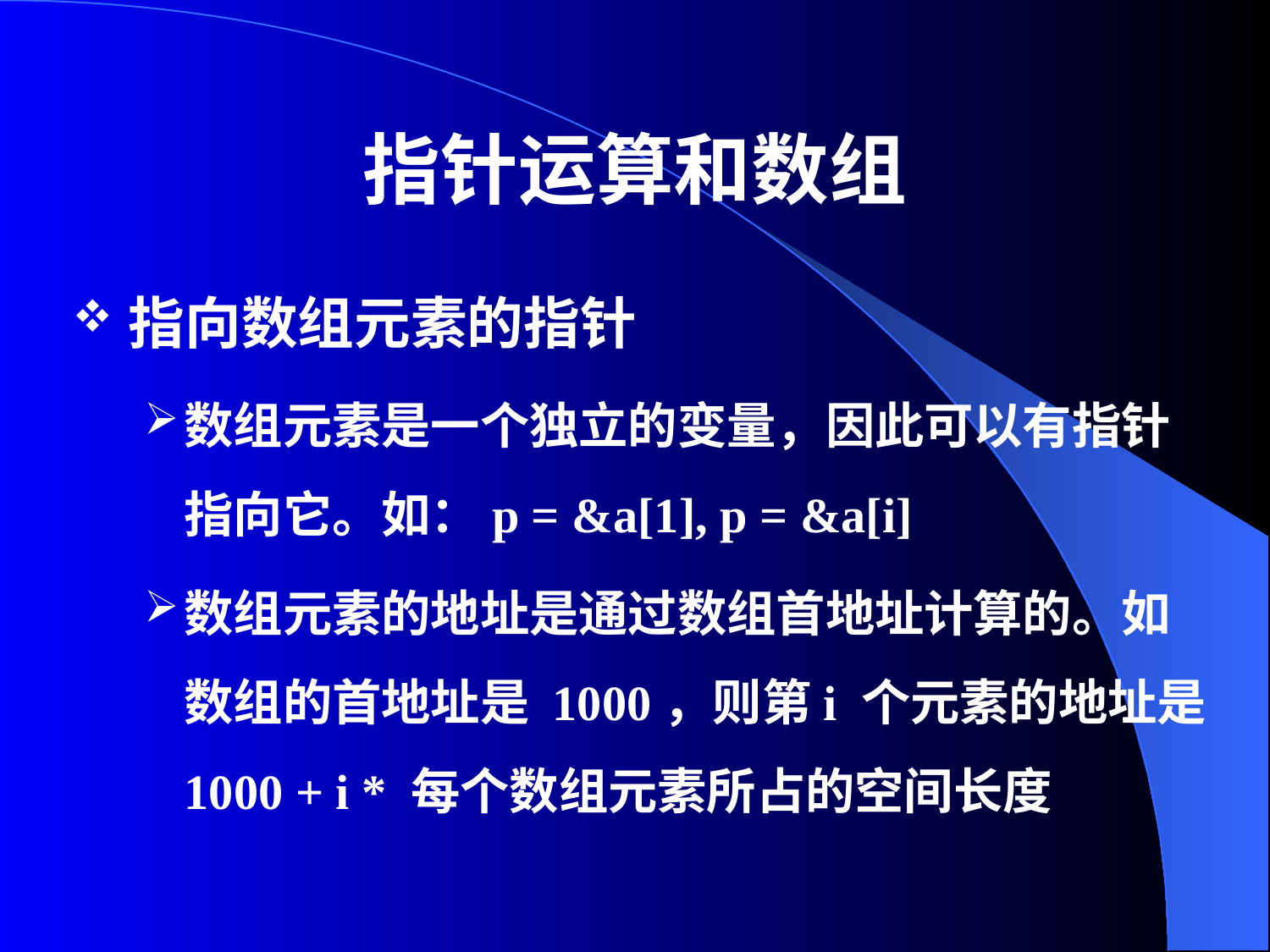

# 指针运算和数组
指向数组元素的指针
数组元素是一个独立的变量，因此可以有指针指向它。如：p = &a[1], p = &a[i]
数组元素的地址是通过数组首地址计算的。如数组的首地址是 1000，则第i 个元素的地址是1000 + i * 每个数组元素所占的空间长度